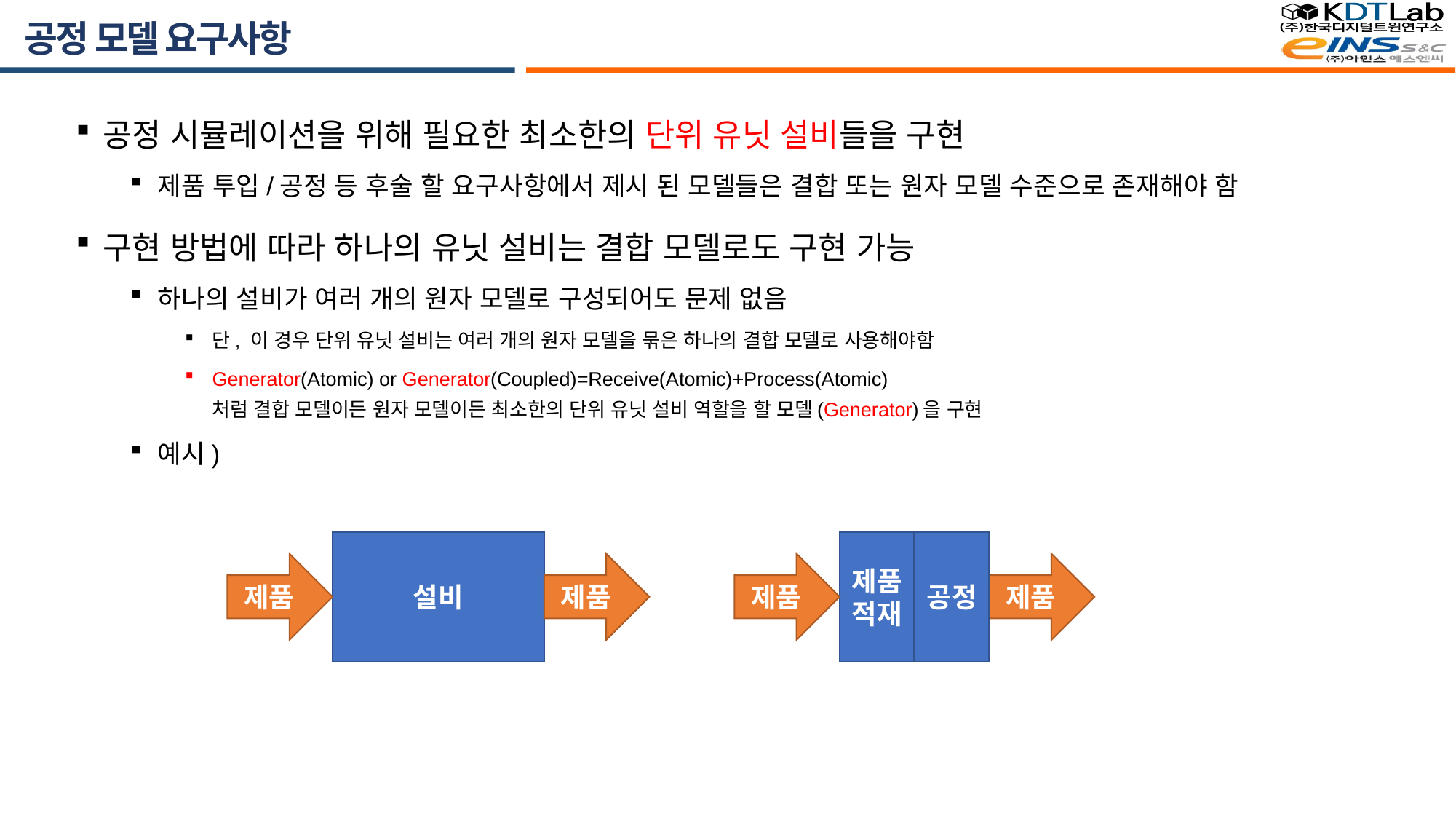

# 공정 모델 요구사항
공정 시뮬레이션을 위해 필요한 최소한의 단위 유닛 설비들을 구현
제품 투입/공정 등 후술 할 요구사항에서 제시 된 모델들은 결합 또는 원자 모델 수준으로 존재해야 함
구현 방법에 따라 하나의 유닛 설비는 결합 모델로도 구현 가능
하나의 설비가 여러 개의 원자 모델로 구성되어도 문제 없음
단, 이 경우 단위 유닛 설비는 여러 개의 원자 모델을 묶은 하나의 결합 모델로 사용해야함
Generator(Atomic) or Generator(Coupled)=Receive(Atomic)+Process(Atomic)
처럼 결합 모델이든 원자 모델이든 최소한의 단위 유닛 설비 역할을 할 모델(Generator)을 구현
예시)
설비
제품
제품
공정
제품
적재
제품
제품